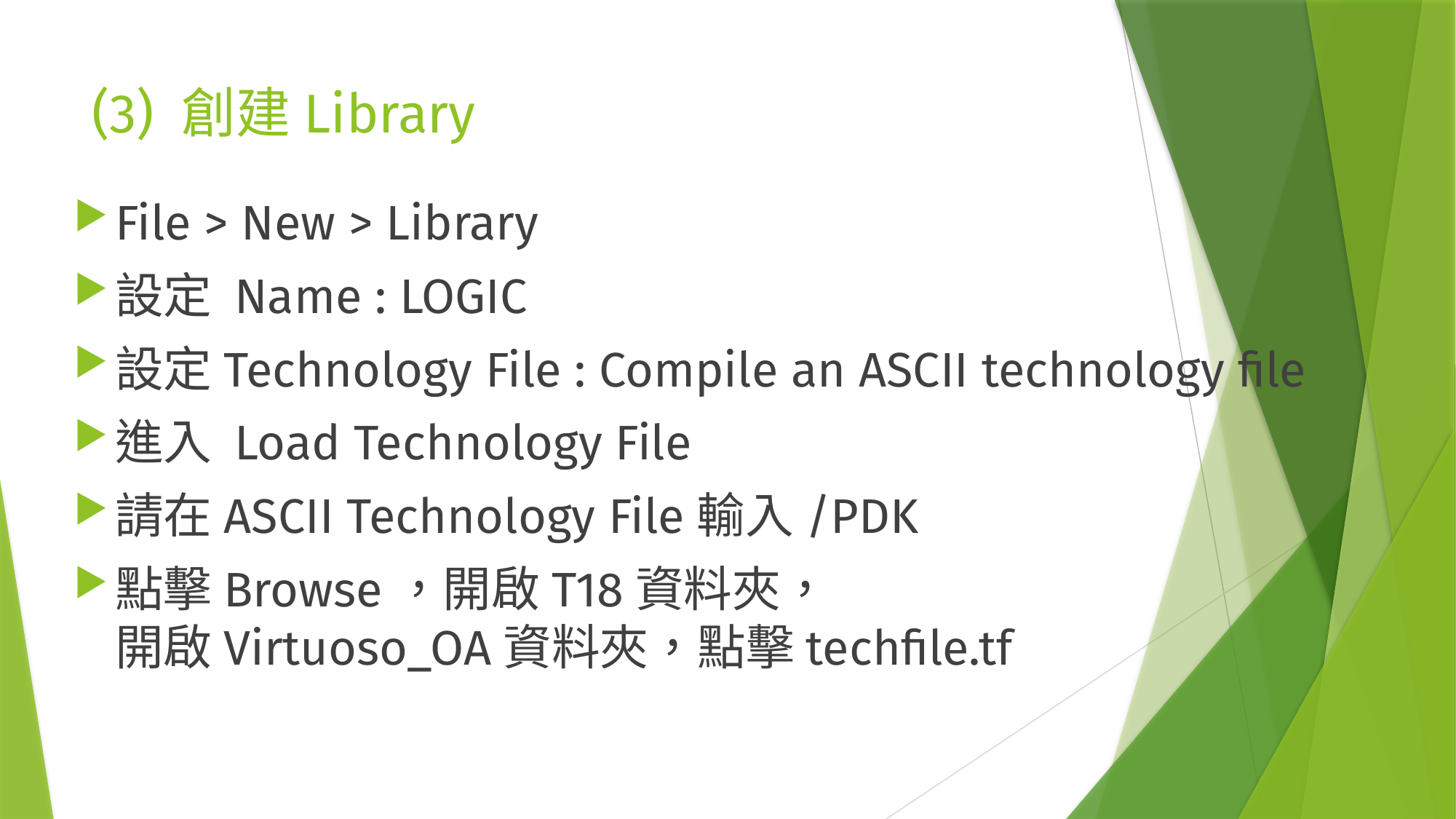

# (3) 創建Library
File > New > Library
設定 Name : LOGIC
設定Technology File : Compile an ASCII technology file
進入 Load Technology File
請在ASCII Technology File輸入/PDK
點擊Browse，開啟T18資料夾，
開啟Virtuoso_OA資料夾，點擊techfile.tf